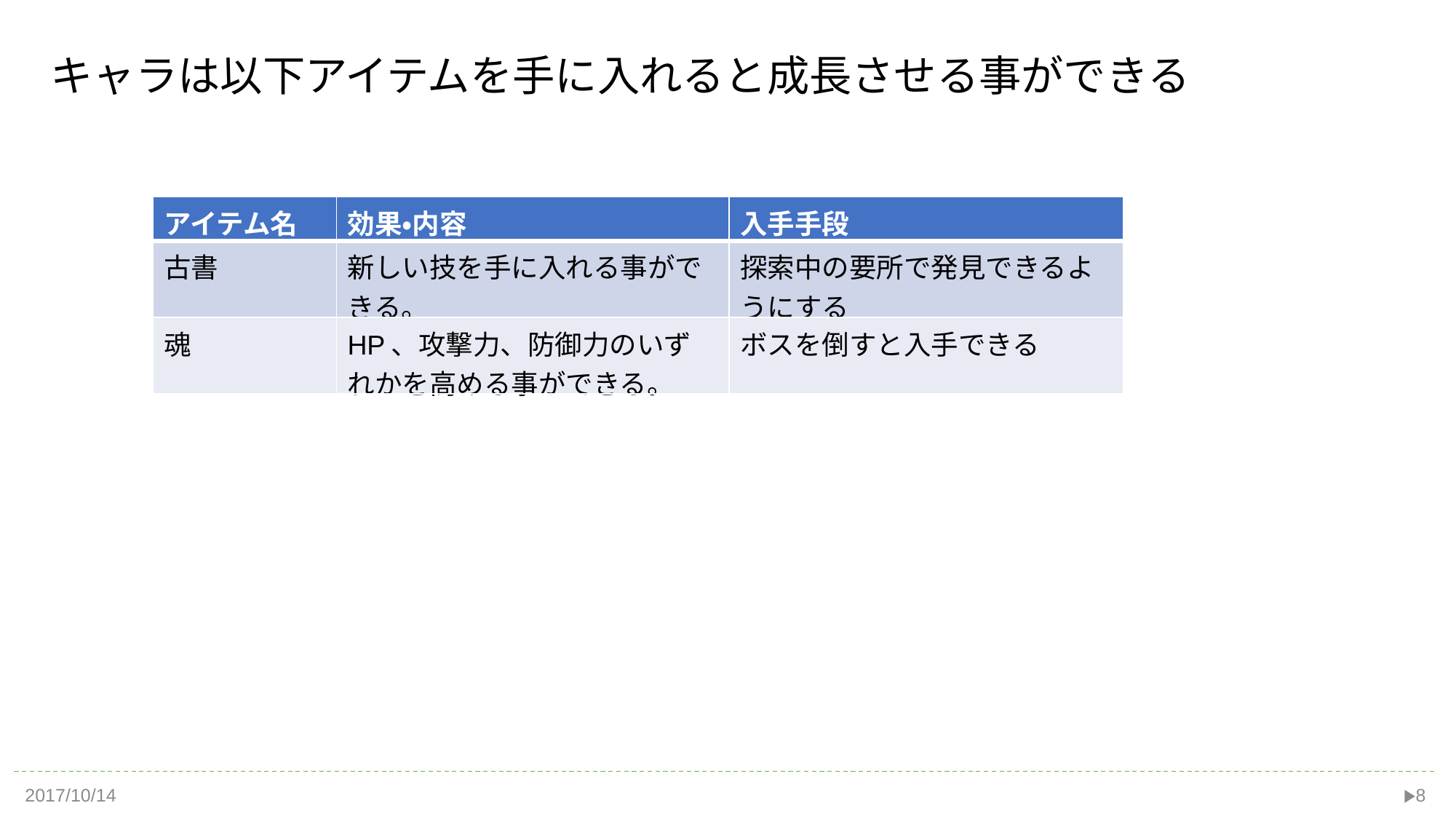

キャラは以下アイテムを手に入れると成長させる事ができる
| アイテム名 | 効果・内容 | 入手手段 |
| --- | --- | --- |
| 古書 | 新しい技を手に入れる事ができる。 | 探索中の要所で発見できるようにする |
| 魂 | HP、攻撃力、防御力のいずれかを高める事ができる。 | ボスを倒すと入手できる |
2017/10/14
▶8